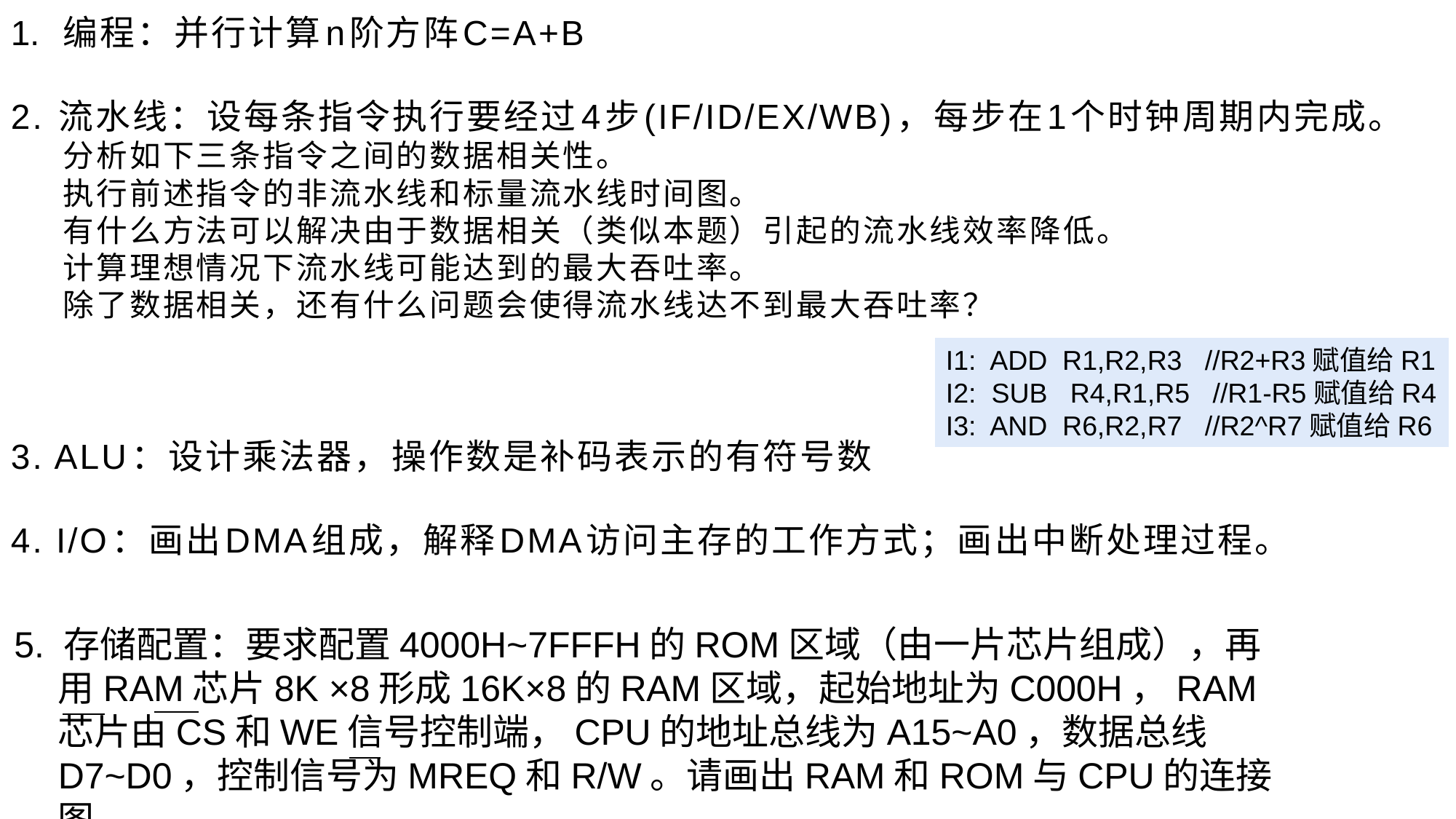

编程：并行计算n阶方阵C=A+B

2. 流水线：设每条指令执行要经过4步(IF/ID/EX/WB)，每步在1个时钟周期内完成。
分析如下三条指令之间的数据相关性。
执行前述指令的非流水线和标量流水线时间图。
有什么方法可以解决由于数据相关（类似本题）引起的流水线效率降低。
计算理想情况下流水线可能达到的最大吞吐率。
除了数据相关，还有什么问题会使得流水线达不到最大吞吐率？

3. ALU：设计乘法器，操作数是补码表示的有符号数

4. I/O：画出DMA组成，解释DMA访问主存的工作方式；画出中断处理过程。

I1:  ADD  R1,R2,R3   //R2+R3赋值给R1
I2:  SUB   R4,R1,R5   //R1-R5赋值给R4
I3:  AND  R6,R2,R7   //R2^R7赋值给R6
5. 存储配置：要求配置4000H~7FFFH的ROM区域（由一片芯片组成），再用RAM芯片8K ×8形成16K×8的RAM区域，起始地址为C000H，RAM芯片由CS和WE信号控制端，CPU的地址总线为A15~A0，数据总线D7~D0，控制信号为MREQ和R/W。请画出RAM和ROM与CPU的连接图。